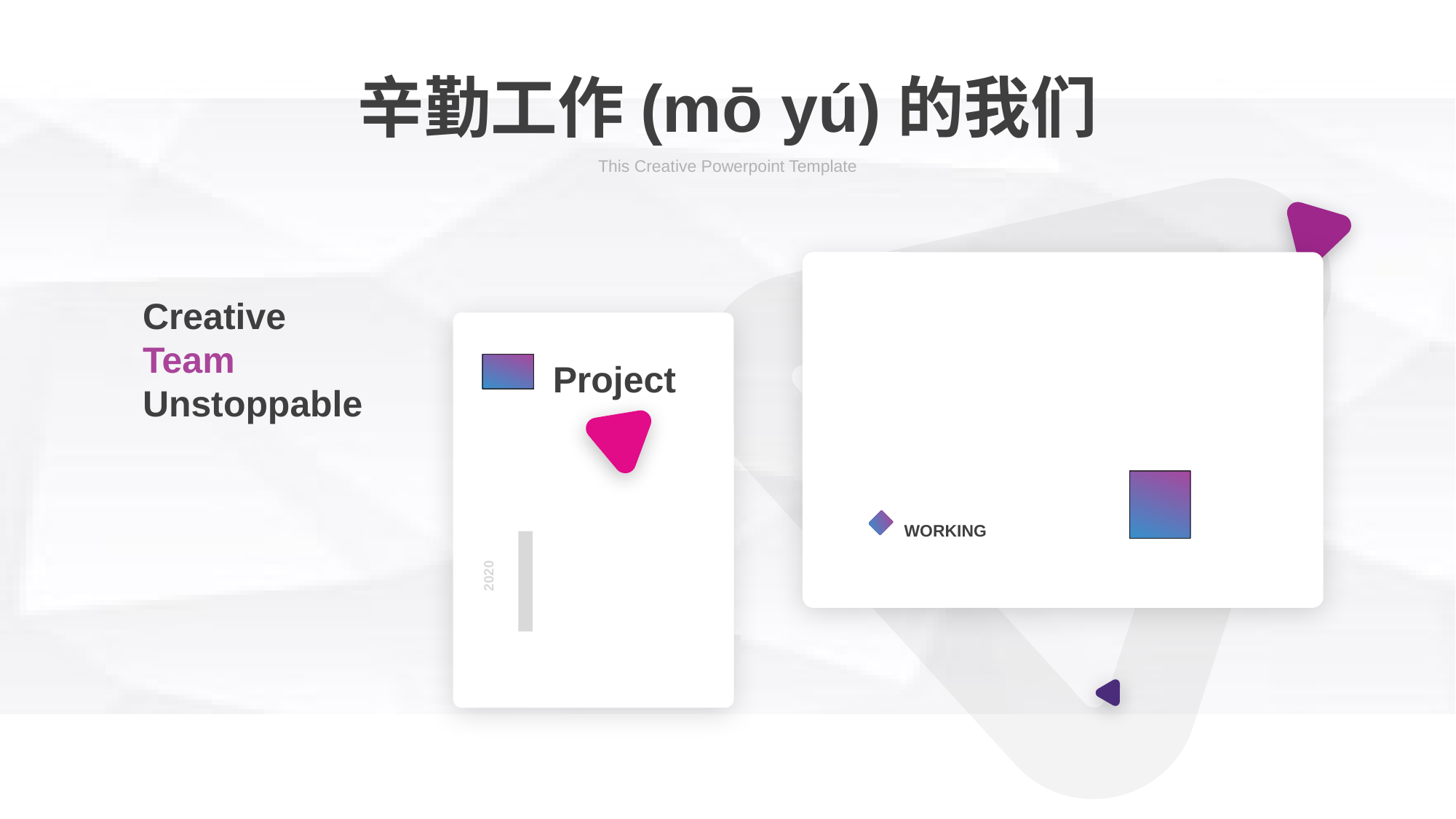

辛勤工作(mō yú)的我们
This Creative Powerpoint Template

Creative
Team
Unstoppable

Project

WORKING

2020